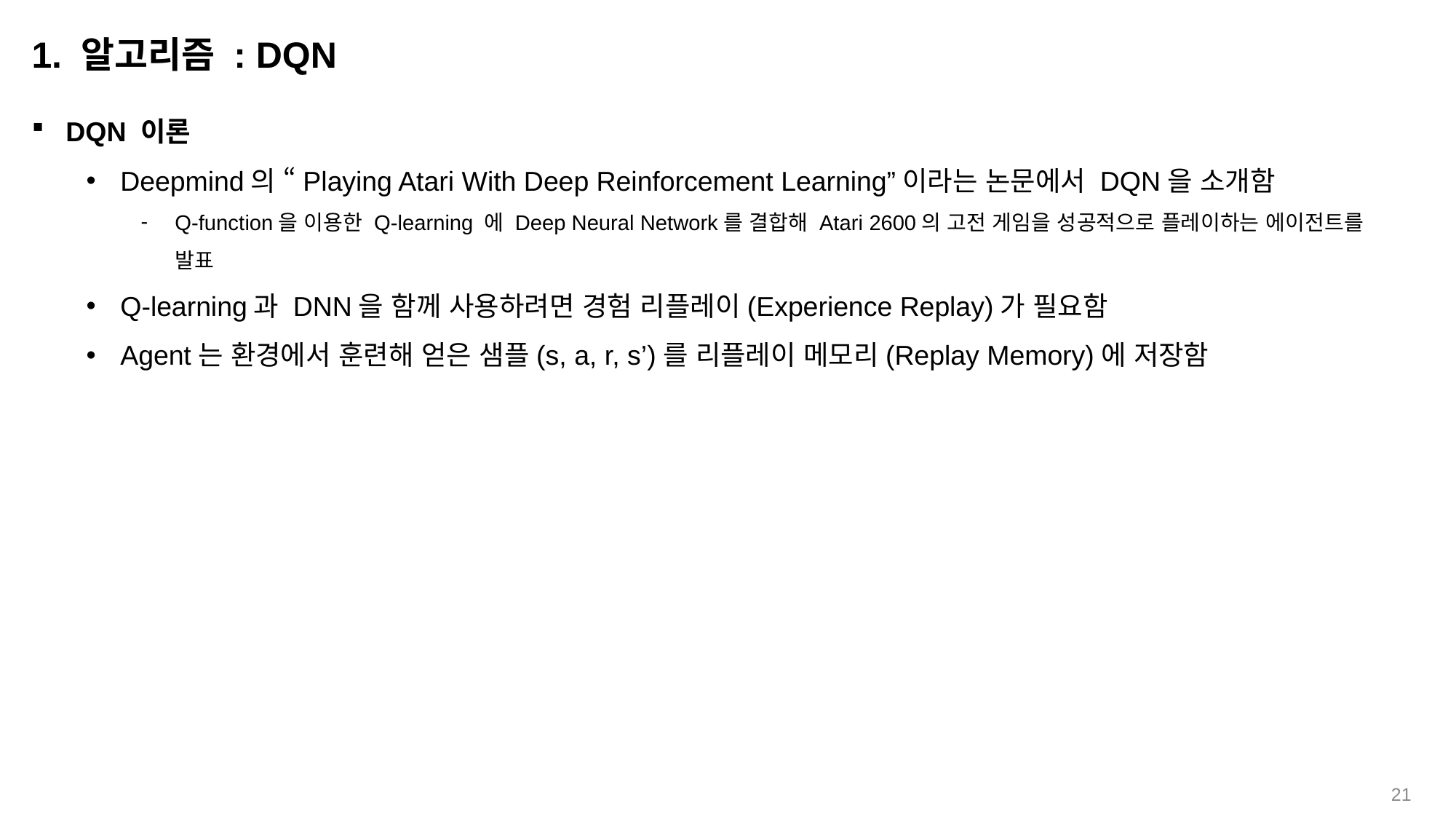

1. 알고리즘 : DQN
DQN 이론
Deepmind의 “Playing Atari With Deep Reinforcement Learning”이라는 논문에서 DQN을 소개함
Q-function을 이용한 Q-learning 에 Deep Neural Network를 결합해 Atari 2600의 고전 게임을 성공적으로 플레이하는 에이전트를 발표
Q-learning과 DNN을 함께 사용하려면 경험 리플레이(Experience Replay)가 필요함
Agent는 환경에서 훈련해 얻은 샘플(s, a, r, s’)를 리플레이 메모리(Replay Memory)에 저장함
21